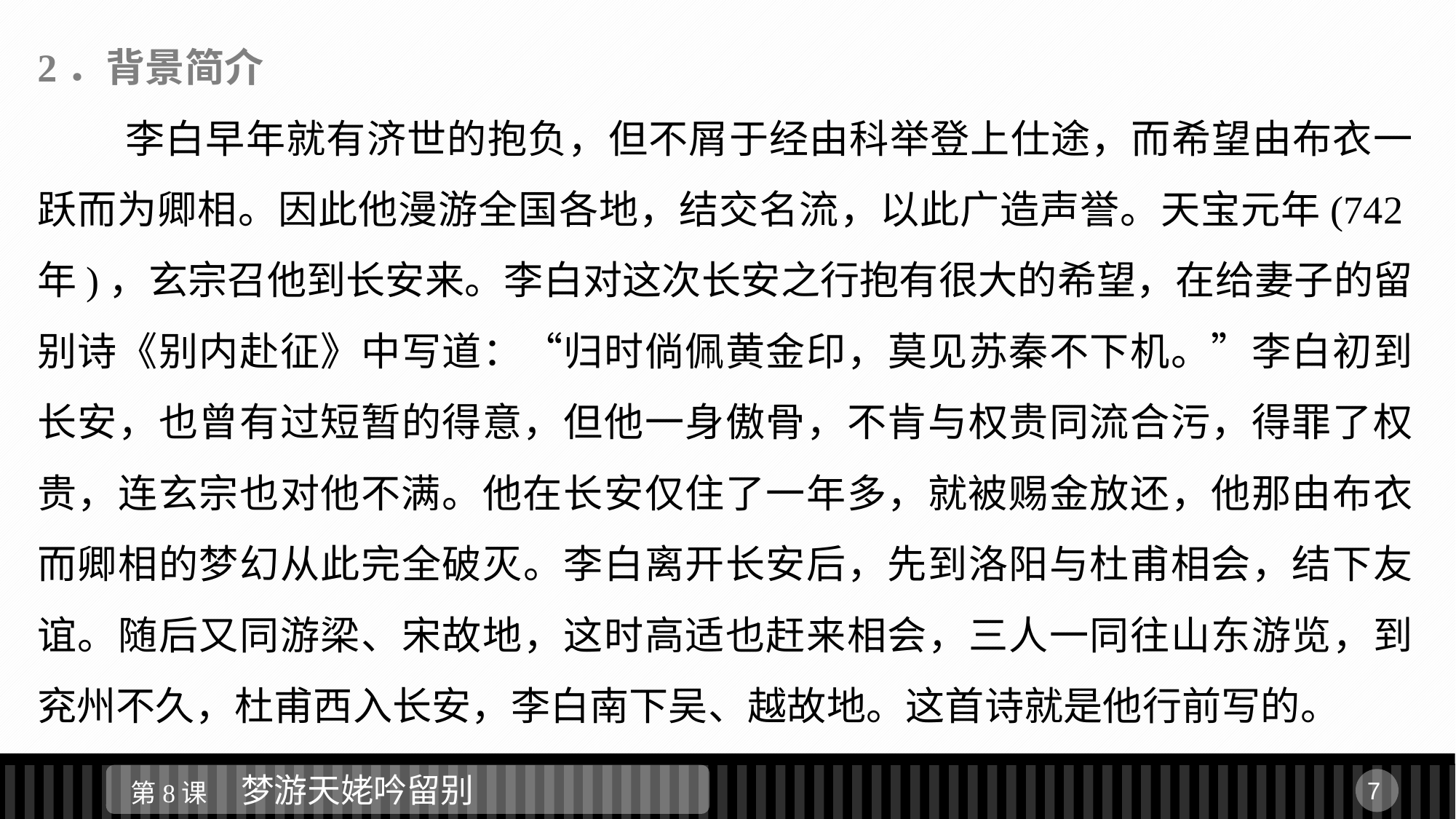

2．背景简介
        李白早年就有济世的抱负，但不屑于经由科举登上仕途，而希望由布衣一跃而为卿相。因此他漫游全国各地，结交名流，以此广造声誉。天宝元年(742年)，玄宗召他到长安来。李白对这次长安之行抱有很大的希望，在给妻子的留别诗《别内赴征》中写道：“归时倘佩黄金印，莫见苏秦不下机。”李白初到长安，也曾有过短暂的得意，但他一身傲骨，不肯与权贵同流合污，得罪了权贵，连玄宗也对他不满。他在长安仅住了一年多，就被赐金放还，他那由布衣而卿相的梦幻从此完全破灭。李白离开长安后，先到洛阳与杜甫相会，结下友谊。随后又同游梁、宋故地，这时高适也赶来相会，三人一同往山东游览，到兖州不久，杜甫西入长安，李白南下吴、越故地。这首诗就是他行前写的。